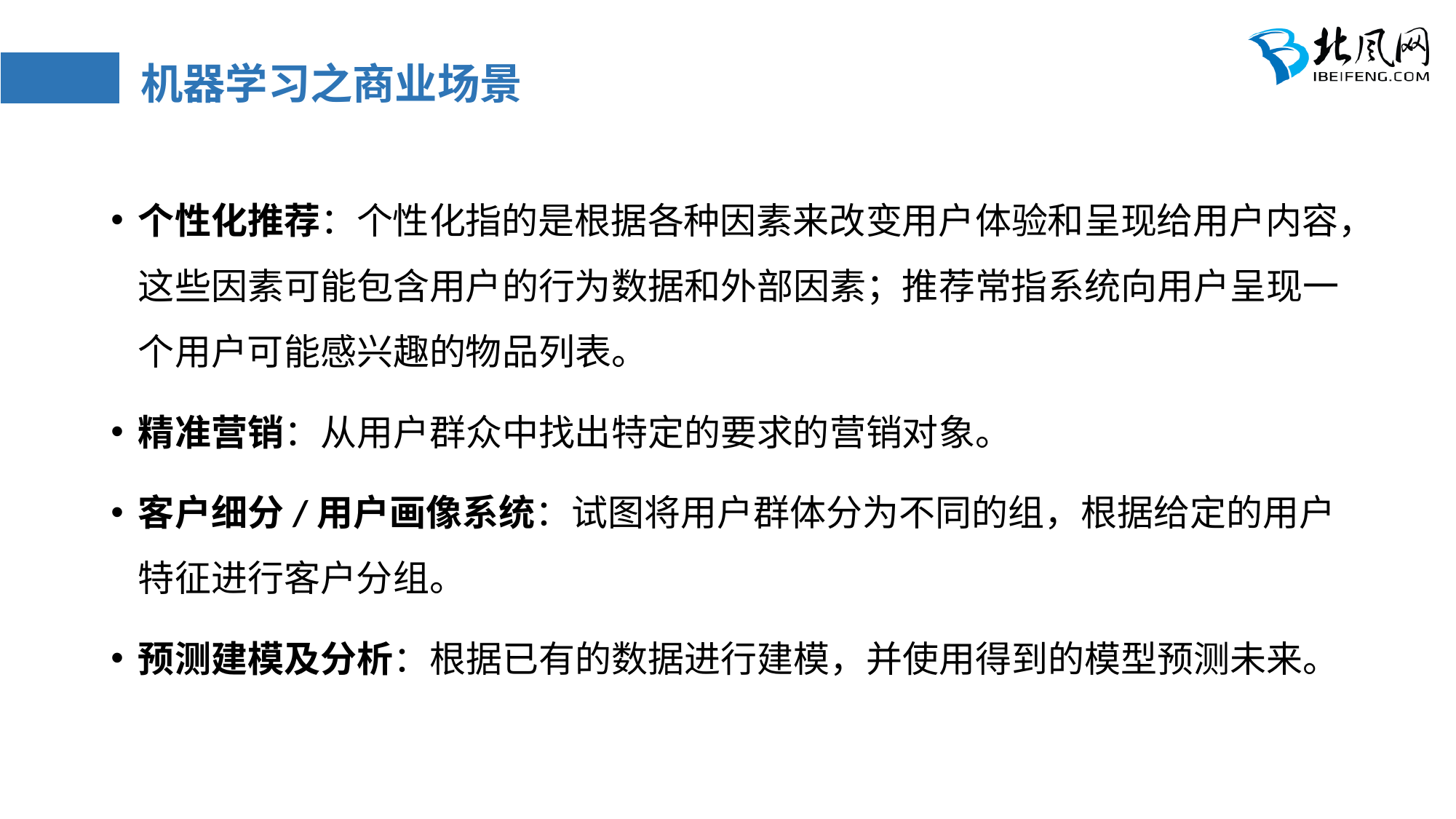

# 机器学习之商业场景
个性化推荐：个性化指的是根据各种因素来改变用户体验和呈现给用户内容，这些因素可能包含用户的行为数据和外部因素；推荐常指系统向用户呈现一个用户可能感兴趣的物品列表。
精准营销：从用户群众中找出特定的要求的营销对象。
客户细分/用户画像系统：试图将用户群体分为不同的组，根据给定的用户特征进行客户分组。
预测建模及分析：根据已有的数据进行建模，并使用得到的模型预测未来。